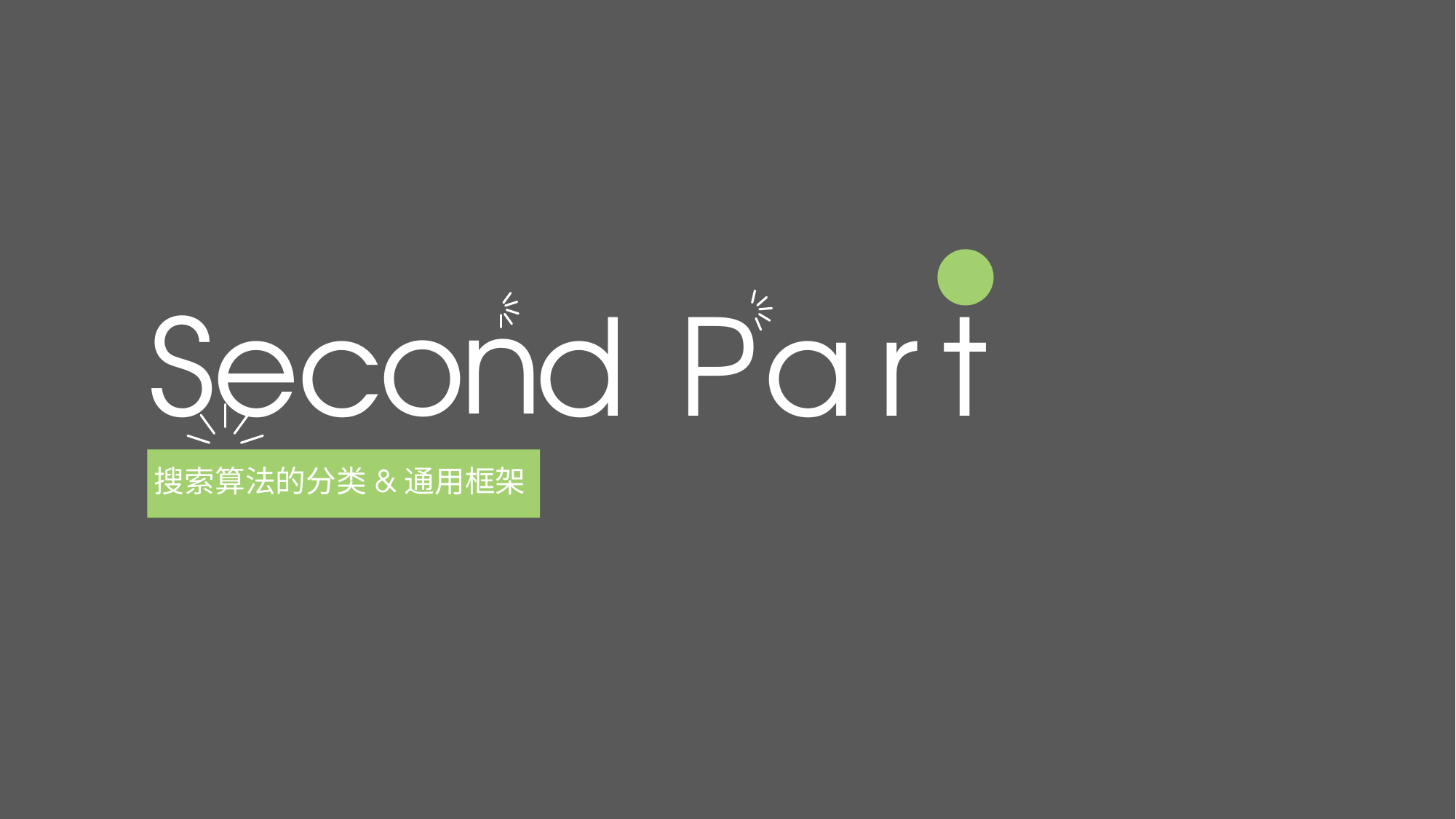

n
o
S
e
c
d
P
a
r
t

搜索算法的分类&通用框架